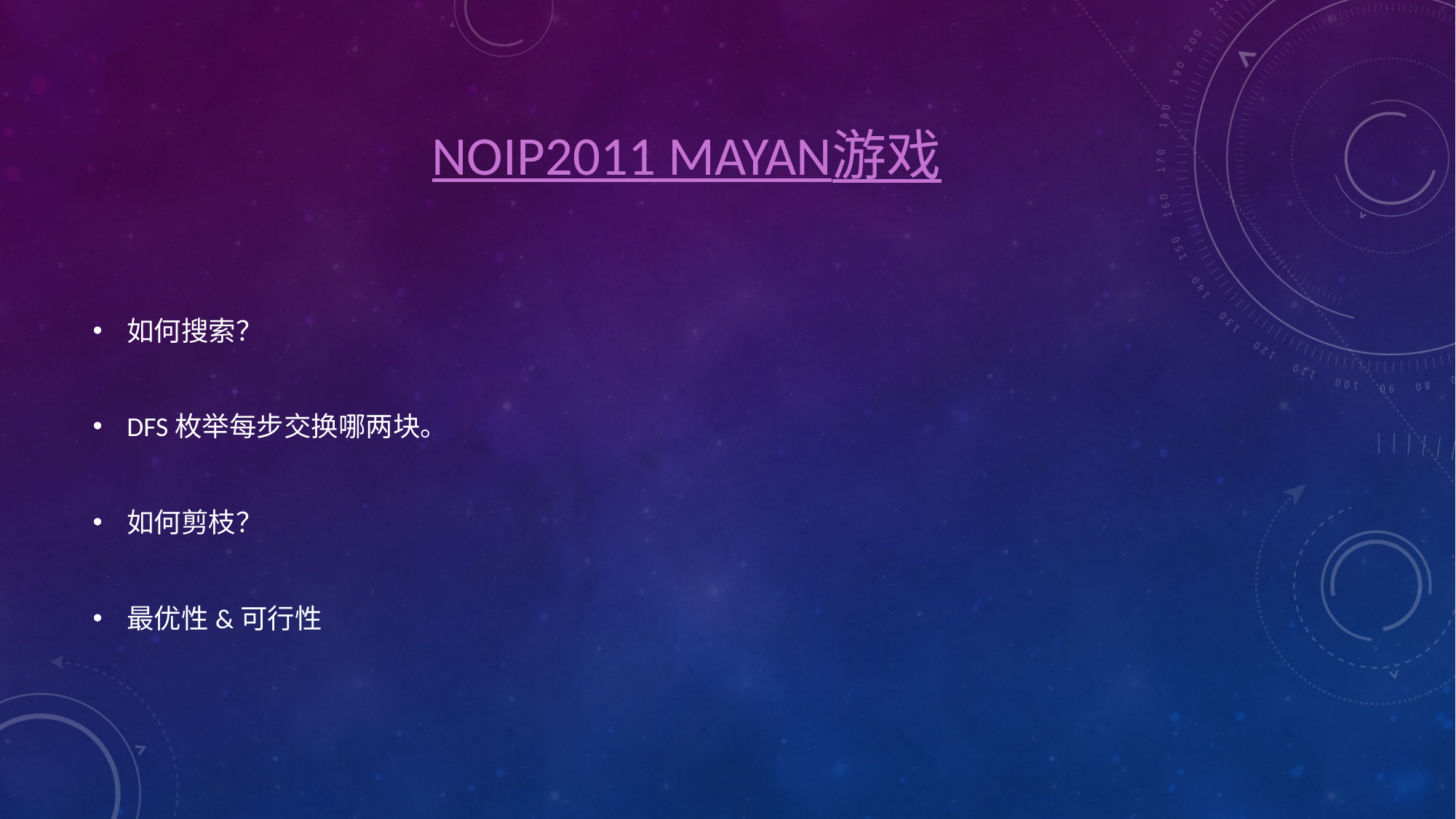

# NOIP2011 Mayan游戏
如何搜索？

DFS枚举每步交换哪两块。

如何剪枝？

最优性&可行性